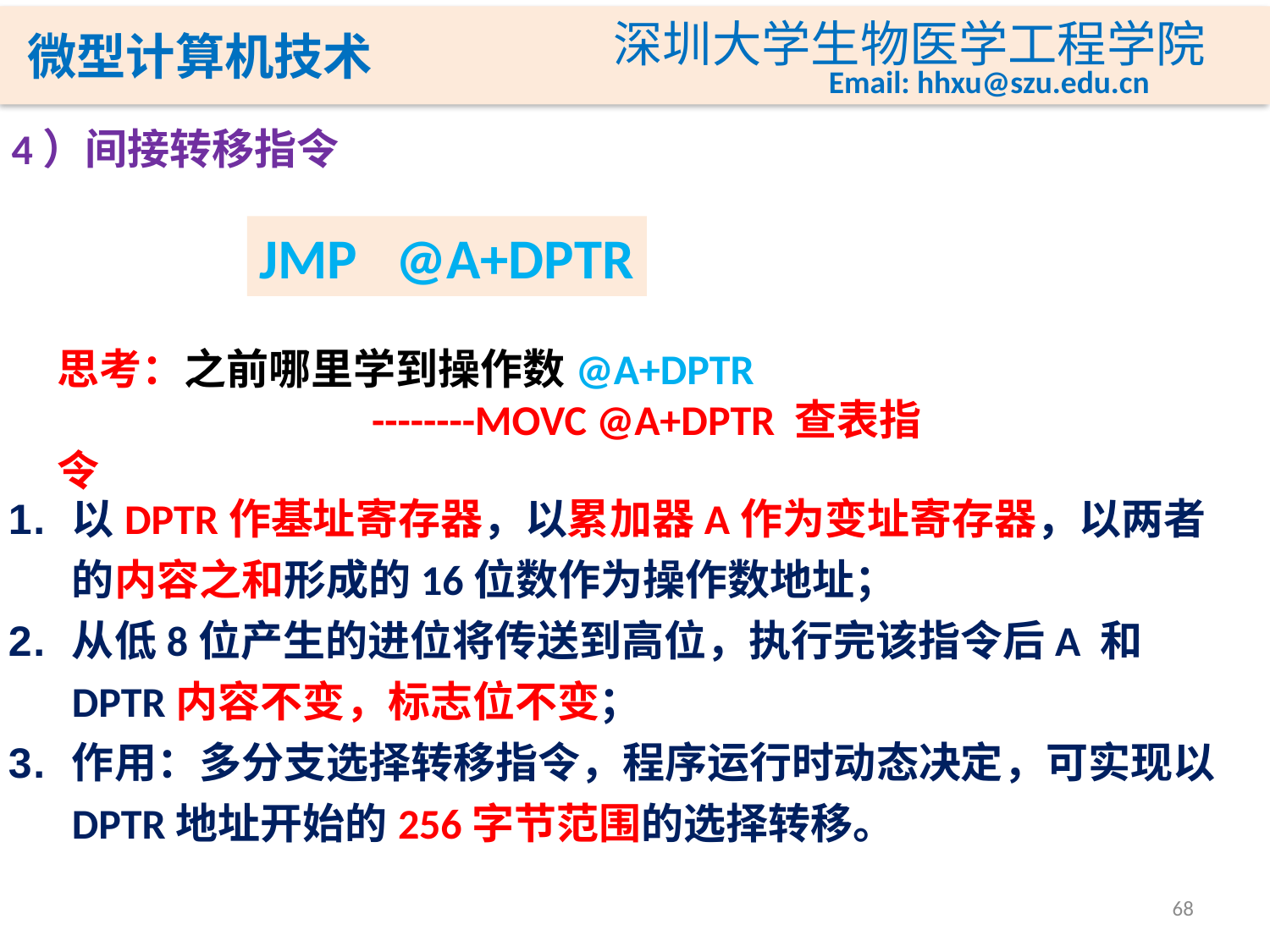

4）间接转移指令
JMP   @A+DPTR
思考：之前哪里学到操作数@A+DPTR
                                 --------MOVC @A+DPTR 查表指令
以DPTR作基址寄存器，以累加器A作为变址寄存器，以两者的内容之和形成的16位数作为操作数地址；
从低8位产生的进位将传送到高位，执行完该指令后A 和DPTR内容不变，标志位不变；
作用：多分支选择转移指令，程序运行时动态决定，可实现以DPTR地址开始的256字节范围的选择转移。
68